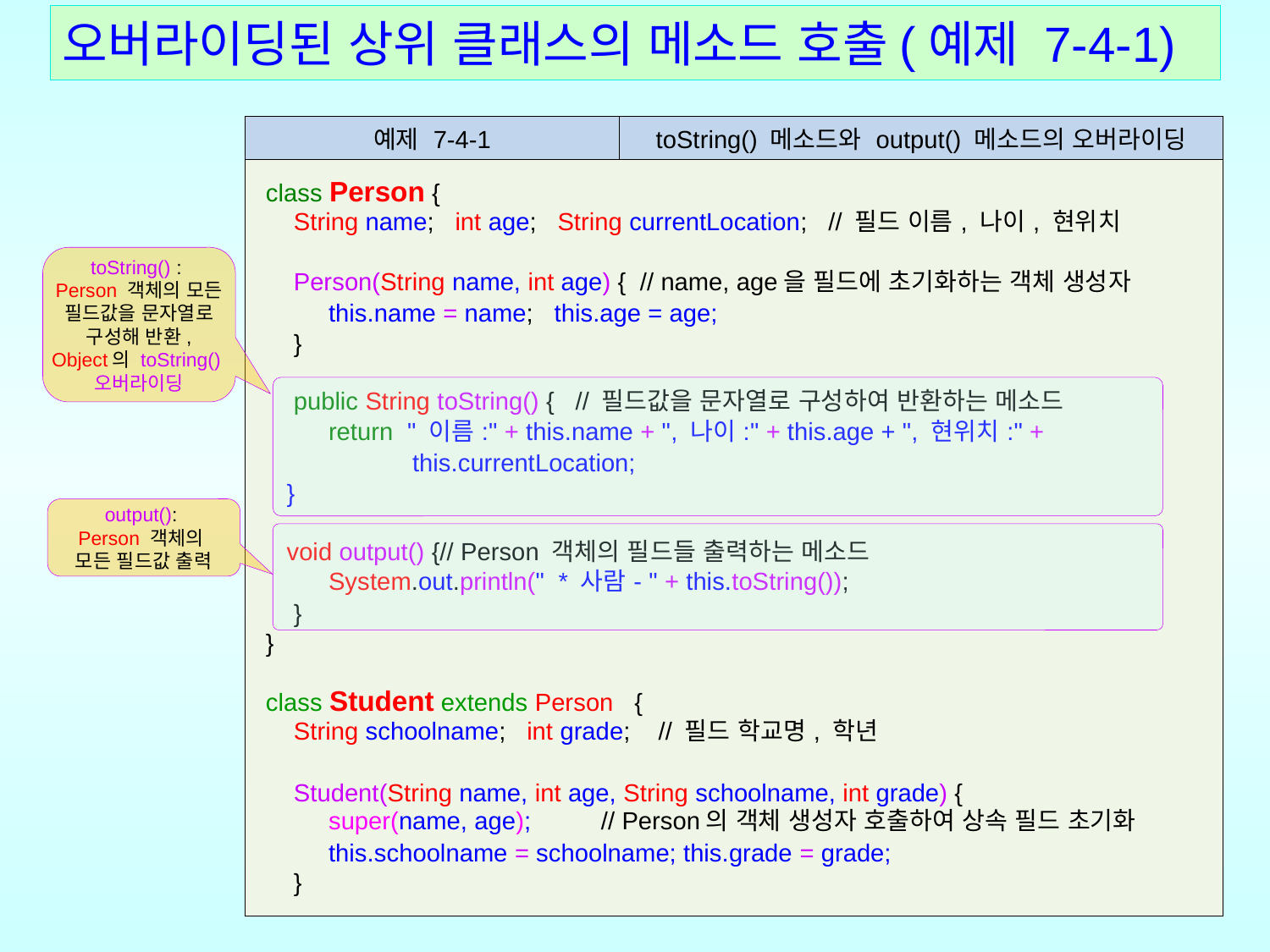

# 오버라이딩된 상위 클래스의 메소드 호출(예제 7-4-1)
| 예제 7-4-1 | toString() 메소드와 output() 메소드의 오버라이딩 |
| --- | --- |
| class Person { String name; int age; String currentLocation; // 필드 이름, 나이, 현위치 Person(String name, int age) { // name, age을 필드에 초기화하는 객체 생성자 this.name = name; this.age = age; } public String toString() { // 필드값을 문자열로 구성하여 반환하는 메소드 return " 이름:" + this.name + ", 나이:" + this.age + ", 현위치:" + this.currentLocation; } void output() {// Person 객체의 필드들 출력하는 메소드 System.out.println(" \* 사람- " + this.toString()); } } class Student extends Person { String schoolname; int grade; // 필드 학교명, 학년 Student(String name, int age, String schoolname, int grade) { super(name, age); // Person의 객체 생성자 호출하여 상속 필드 초기화 this.schoolname = schoolname; this.grade = grade; } |  |
toString() :
Person 객체의 모든 필드값을 문자열로 구성해 반환,
Object의 toString()
오버라이딩

output():
Person 객체의
모든 필드값 출력